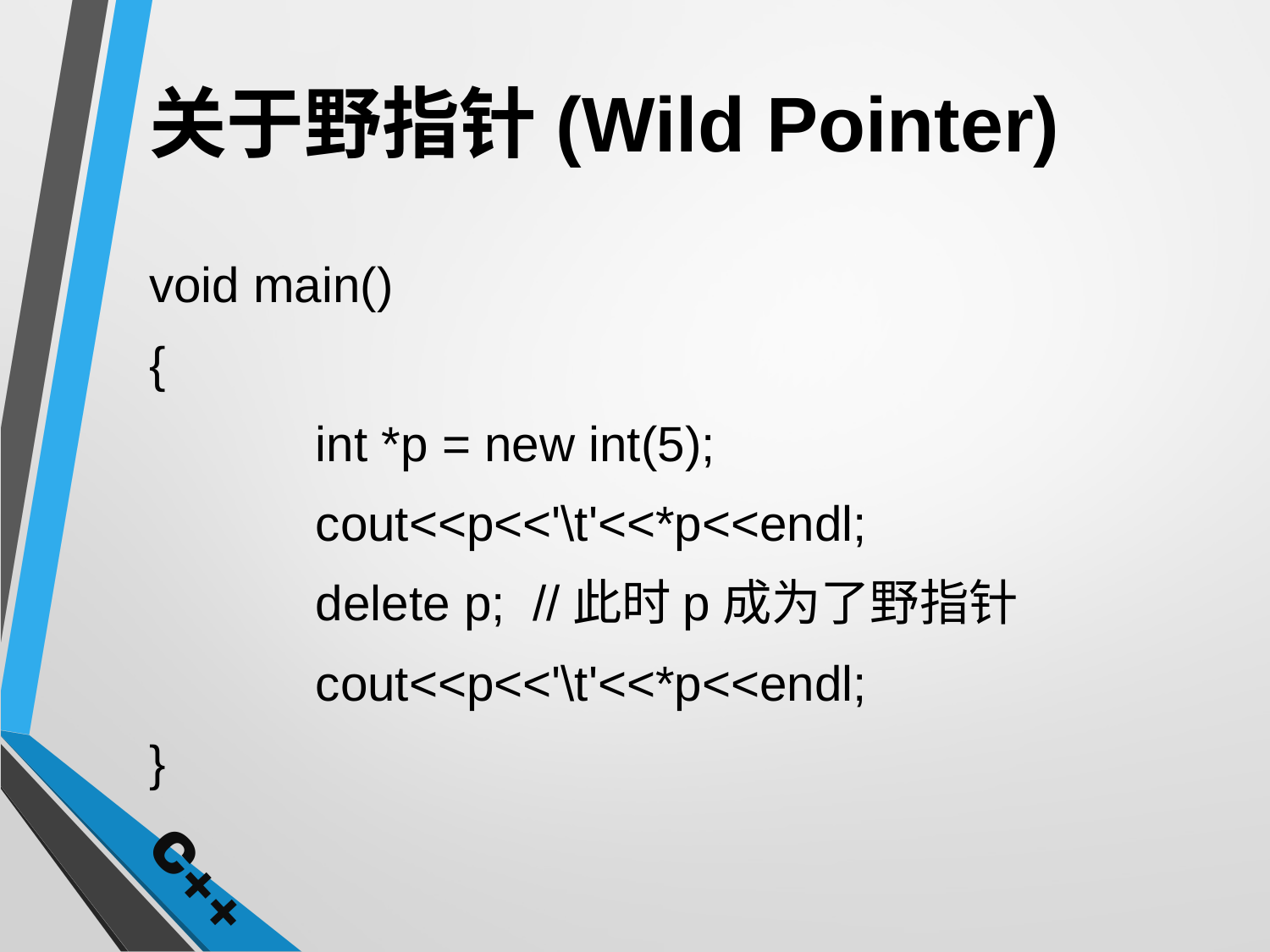

# 关于野指针(Wild Pointer)
void main()
{
		int *p = new int(5);
		cout<<p<<'\t'<<*p<<endl;
		delete p;  //此时p成为了野指针
		cout<<p<<'\t'<<*p<<endl;
}